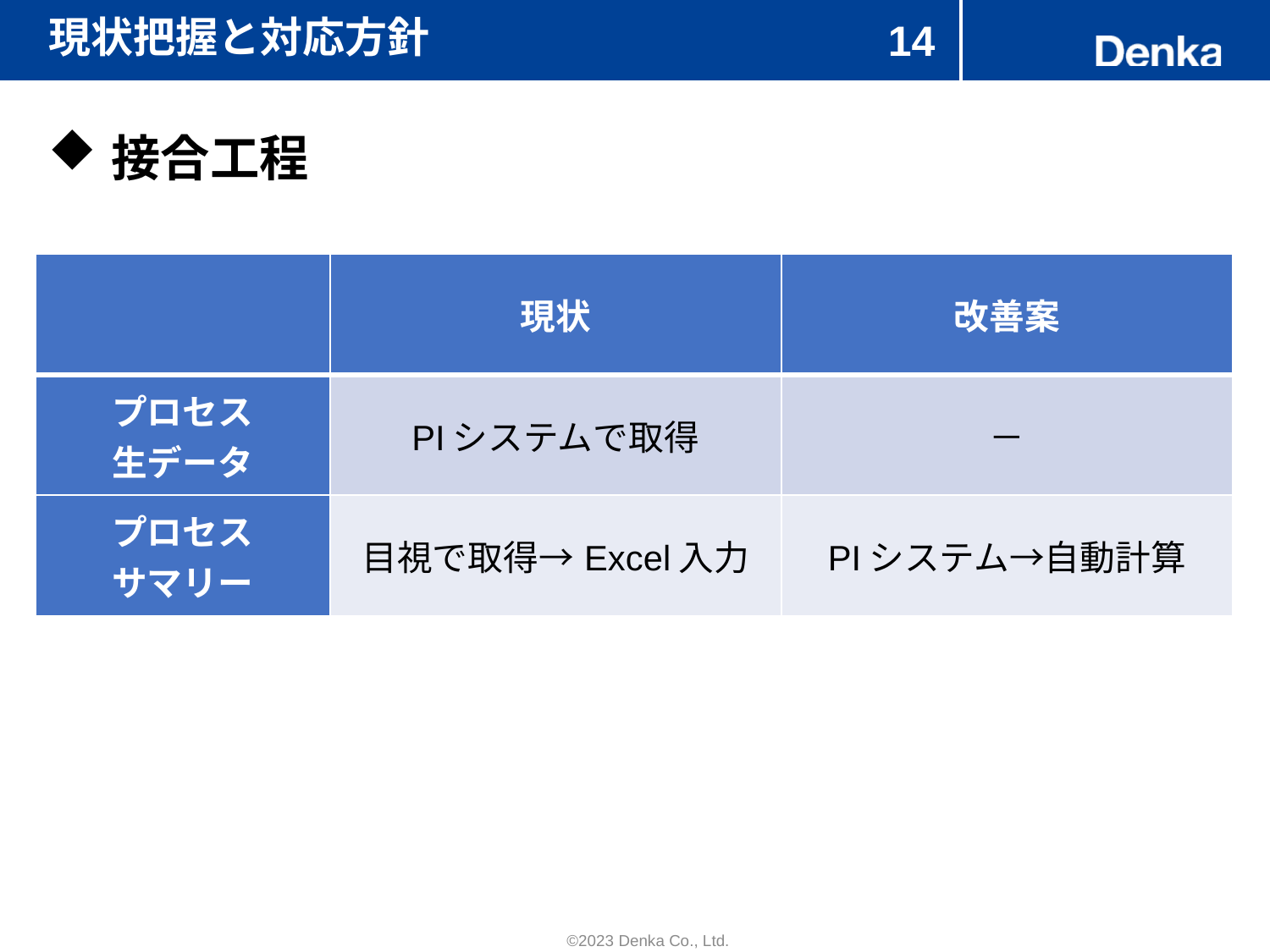

# 現状把握と対応方針
14
接合工程
|  | 現状 | 改善案 |
| --- | --- | --- |
| プロセス 生データ | PIシステムで取得 | － |
| プロセス サマリー | 目視で取得→Excel入力 | PIシステム→自動計算 |